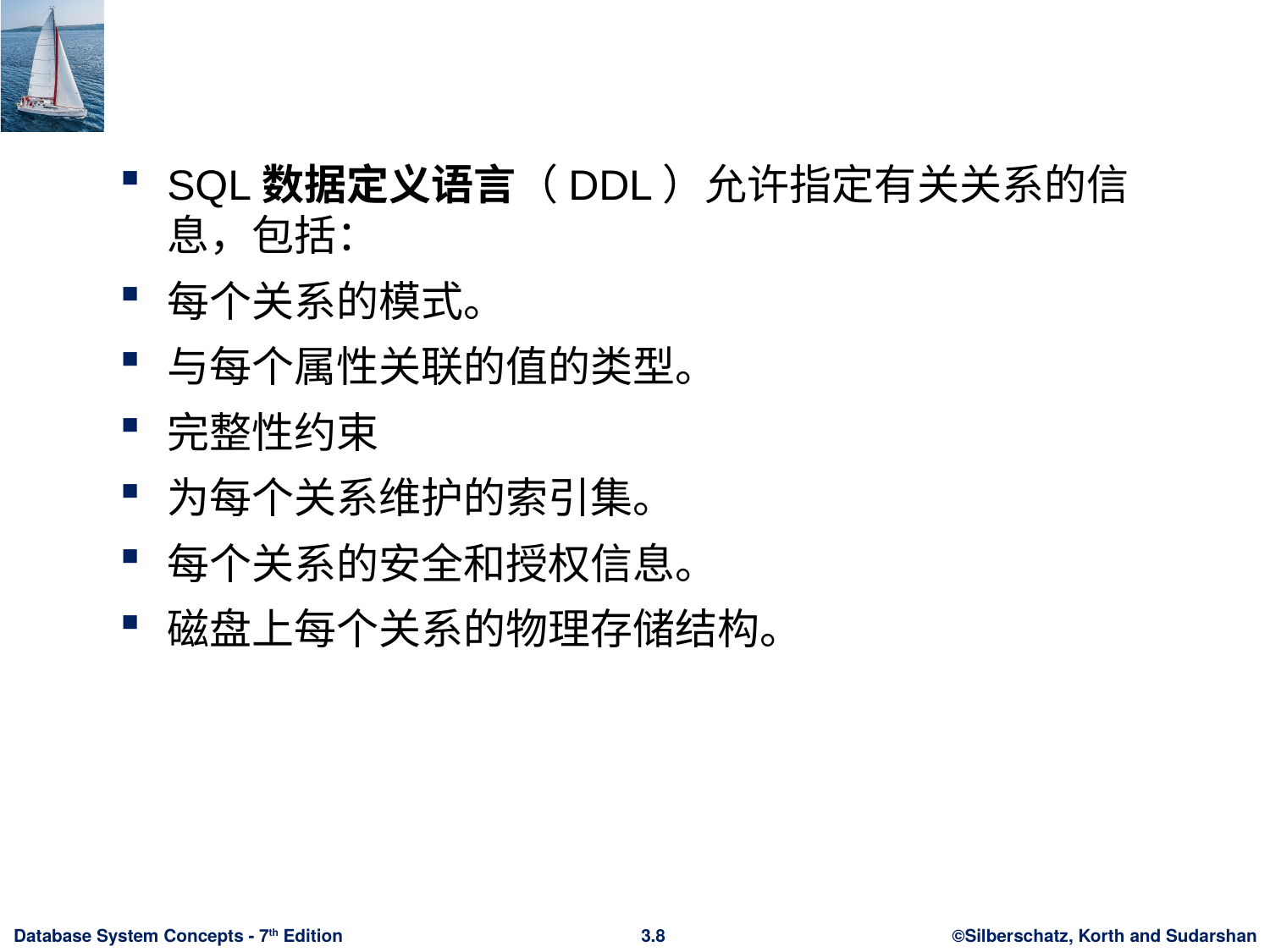

#
SQL数据定义语言（DDL）允许指定有关关系的信息，包括：
每个关系的模式。
与每个属性关联的值的类型。
完整性约束
为每个关系维护的索引集。
每个关系的安全和授权信息。
磁盘上每个关系的物理存储结构。